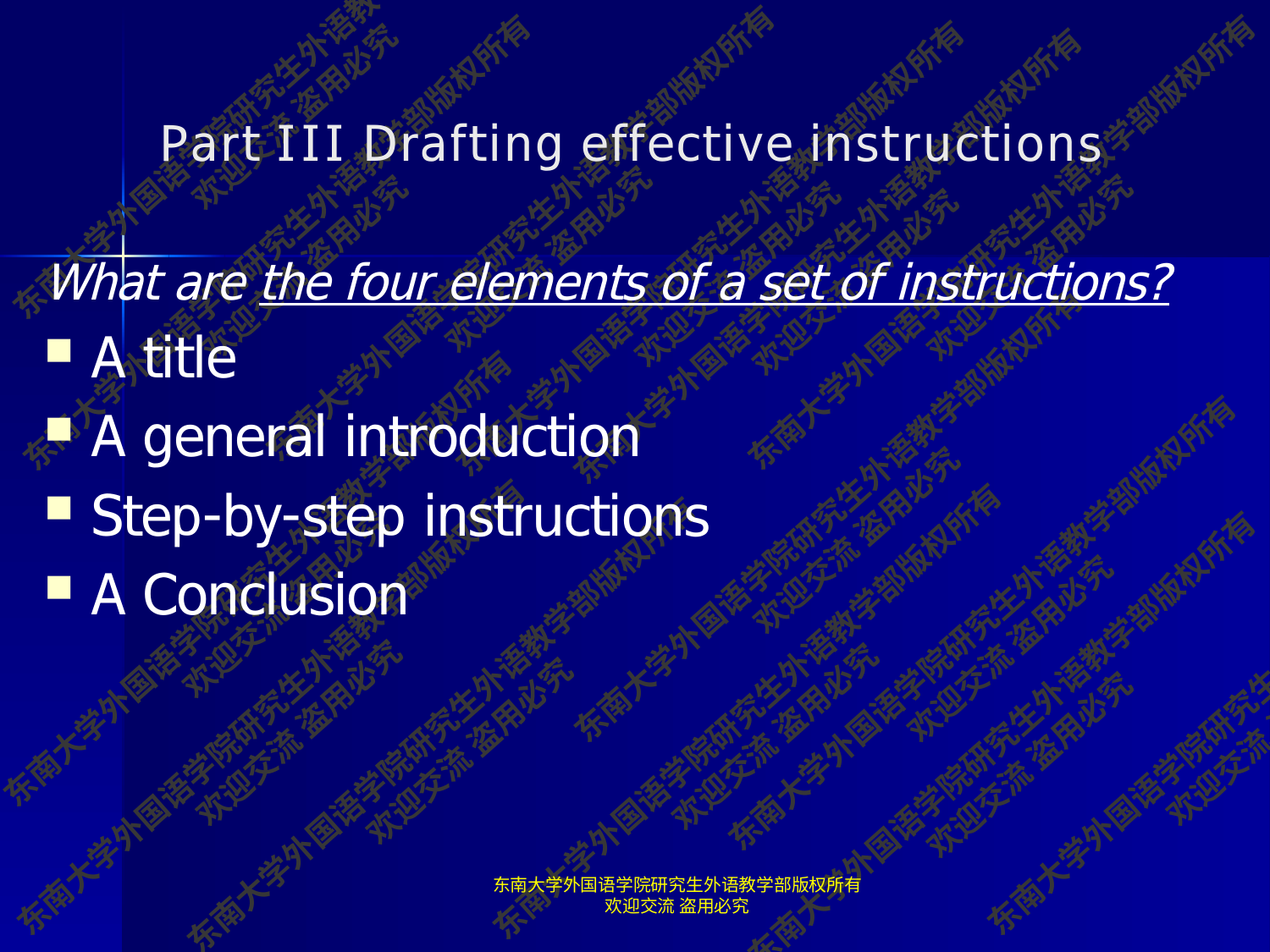

# Part III Drafting effective instructions
What are the four elements of a set of instructions?
A title
A general introduction
Step-by-step instructions
A Conclusion

东南大学外国语学院研究生外语教学部版权所有 欢迎交流 盗用必究